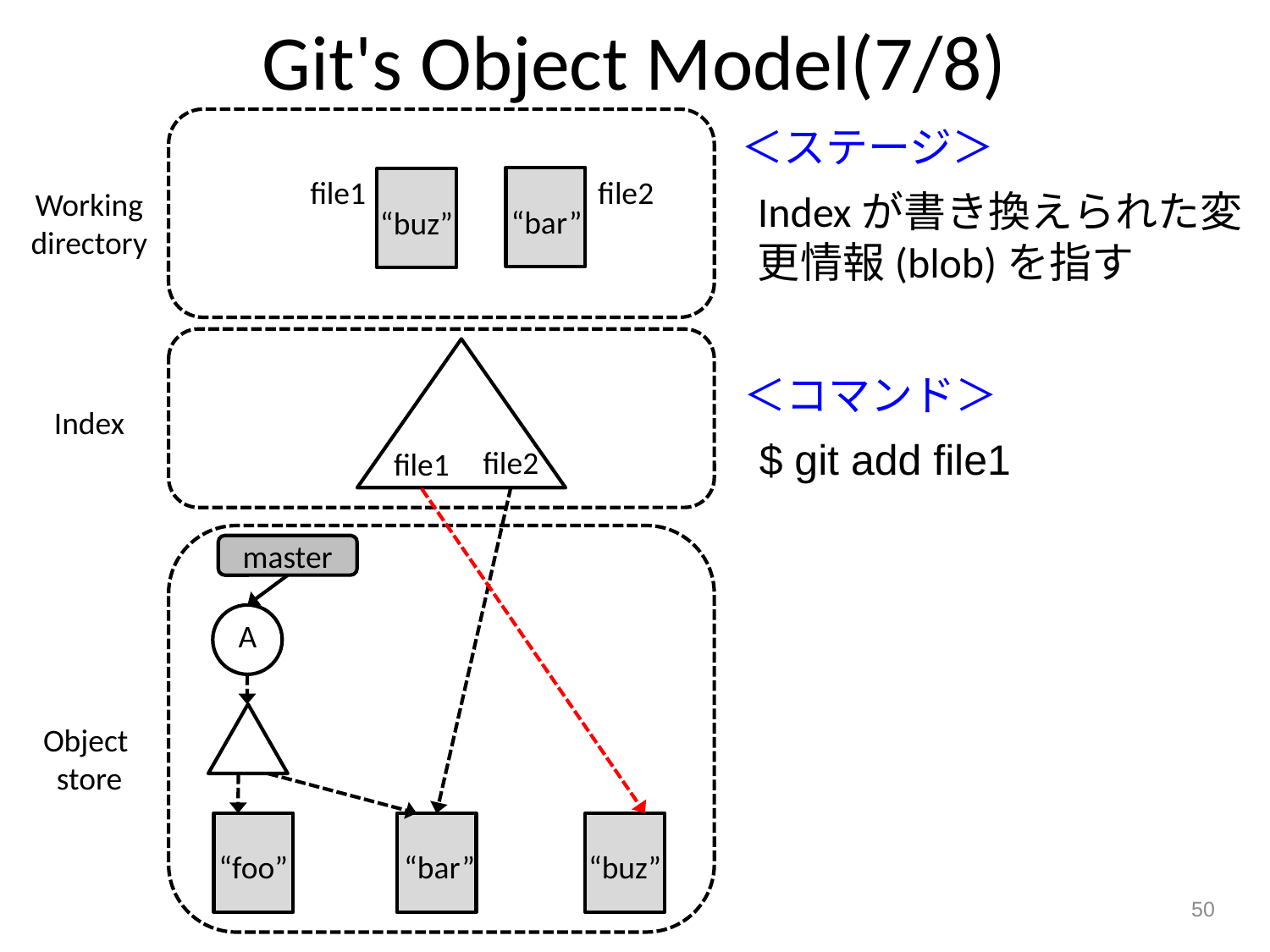

Git's Object Model(7/8)

＜ステージ＞
file1
file2

Working
directory
Indexが書き換えられた変更情報(blob)を指す
“bar”
“buz”

＜コマンド＞
Index
$ git add file1
file2
file1

master

A

Object
store

“foo”
“bar”
“buz”
50